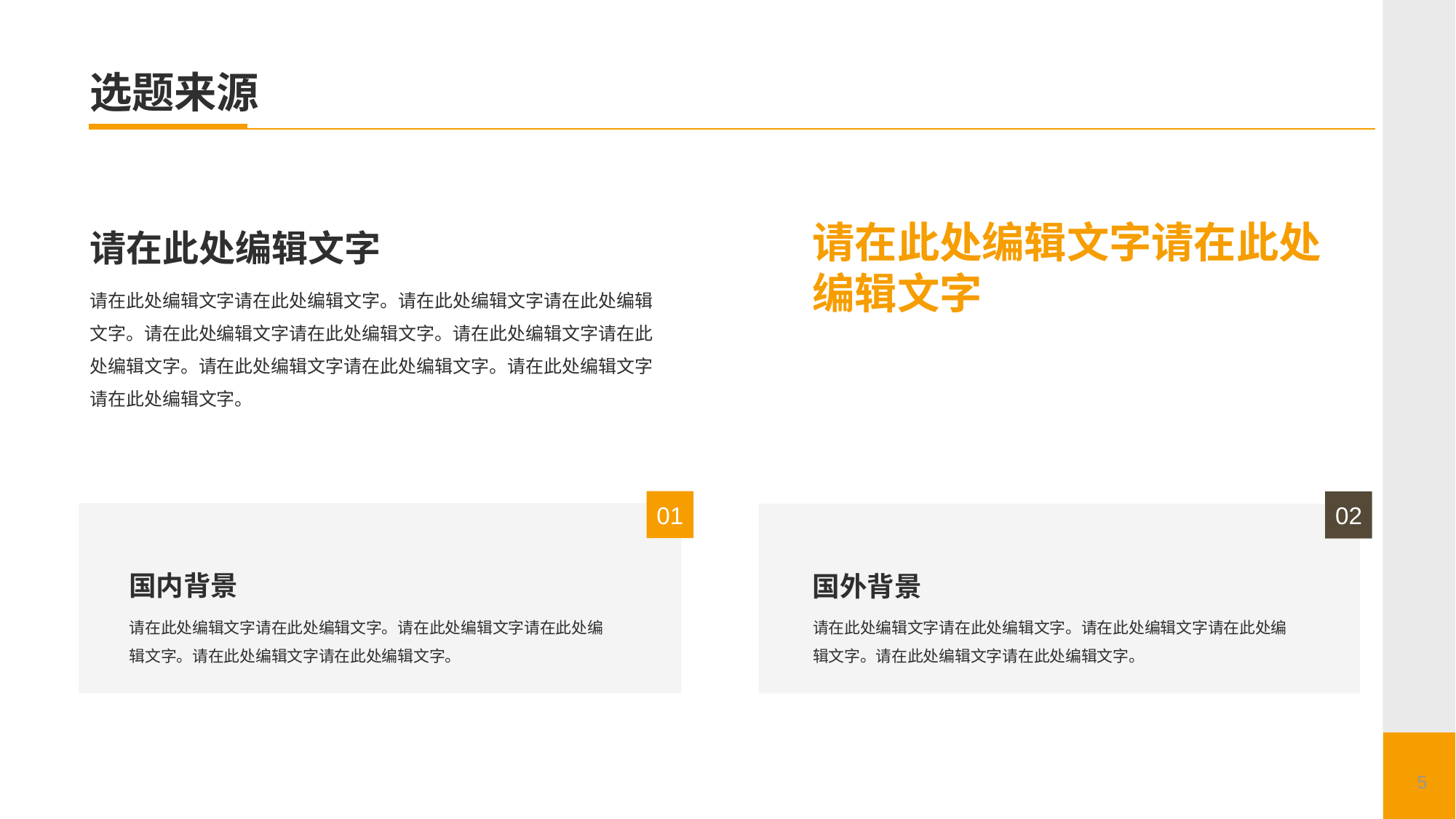

# 选题来源
请在此处编辑文字
请在此处编辑文字请在此处编辑文字
请在此处编辑文字请在此处编辑文字。请在此处编辑文字请在此处编辑文字。请在此处编辑文字请在此处编辑文字。请在此处编辑文字请在此处编辑文字。请在此处编辑文字请在此处编辑文字。请在此处编辑文字请在此处编辑文字。

01

国内背景
请在此处编辑文字请在此处编辑文字。请在此处编辑文字请在此处编辑文字。请在此处编辑文字请在此处编辑文字。
02

国外背景
请在此处编辑文字请在此处编辑文字。请在此处编辑文字请在此处编辑文字。请在此处编辑文字请在此处编辑文字。
5